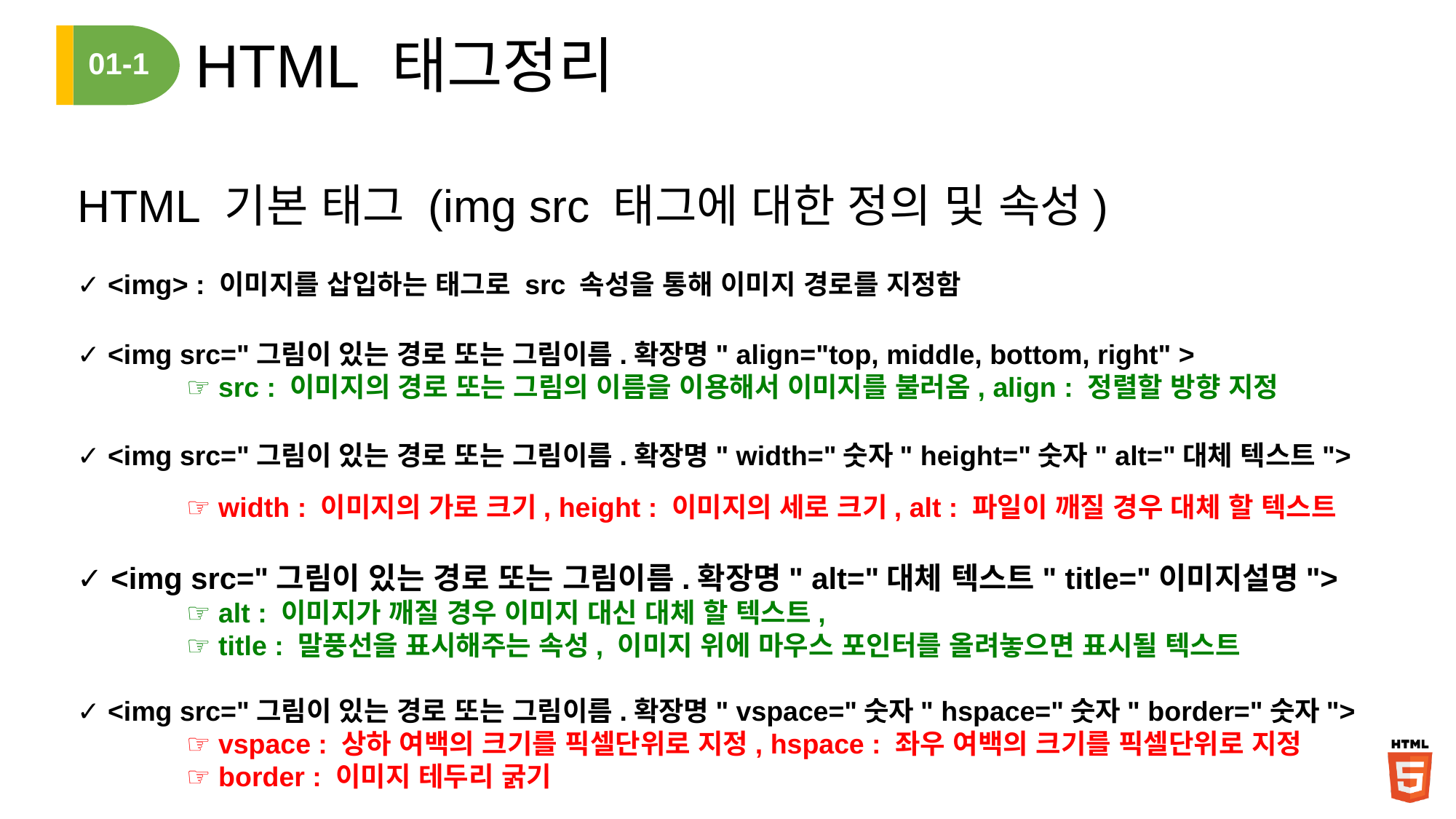

HTML 태그정리
01-1
HTML 기본 태그 (img src 태그에 대한 정의 및 속성)

✓ <img> : 이미지를 삽입하는 태그로 src 속성을 통해 이미지 경로를 지정함

✓ <img src="그림이 있는 경로 또는 그림이름.확장명" align="top, middle, bottom, right" >
	☞ src : 이미지의 경로 또는 그림의 이름을 이용해서 이미지를 불러옴, align : 정렬할 방향 지정

✓ <img src="그림이 있는 경로 또는 그림이름.확장명" width="숫자" height="숫자" alt="대체 텍스트">

	☞ width : 이미지의 가로 크기, height : 이미지의 세로 크기, alt : 파일이 깨질 경우 대체 할 텍스트

✓ <img src="그림이 있는 경로 또는 그림이름.확장명" alt="대체 텍스트" title="이미지설명">
	☞ alt : 이미지가 깨질 경우 이미지 대신 대체 할 텍스트,
	☞ title : 말풍선을 표시해주는 속성, 이미지 위에 마우스 포인터를 올려놓으면 표시될 텍스트

✓ <img src="그림이 있는 경로 또는 그림이름.확장명" vspace="숫자" hspace="숫자" border="숫자">
	☞ vspace : 상하 여백의 크기를 픽셀단위로 지정, hspace : 좌우 여백의 크기를 픽셀단위로 지정
	☞ border : 이미지 테두리 굵기